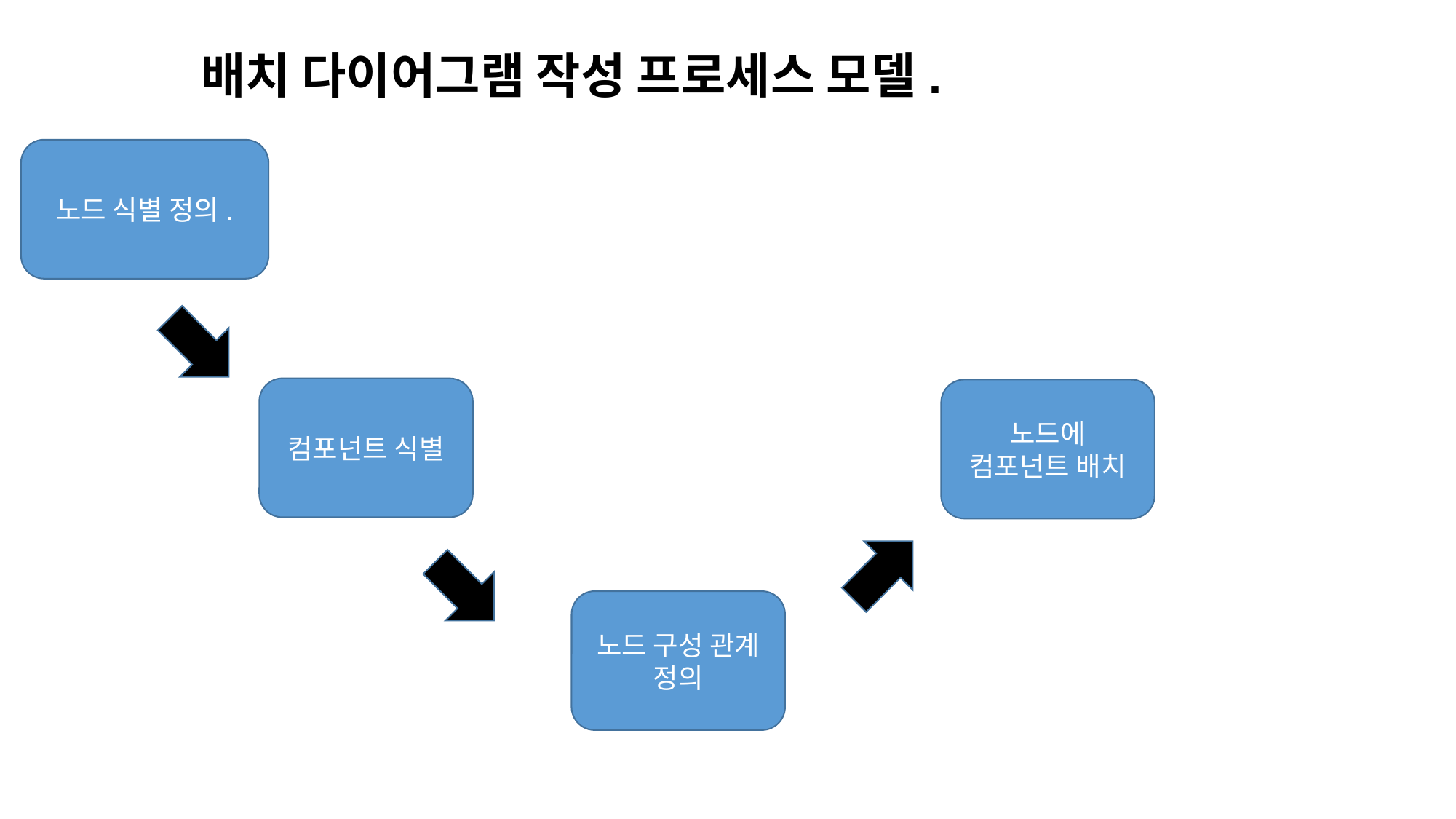

배치 다이어그램 작성 프로세스 모델.
노드 식별 정의.

컴포넌트 식별
노드에 컴포넌트 배치

노드 구성 관계 정의